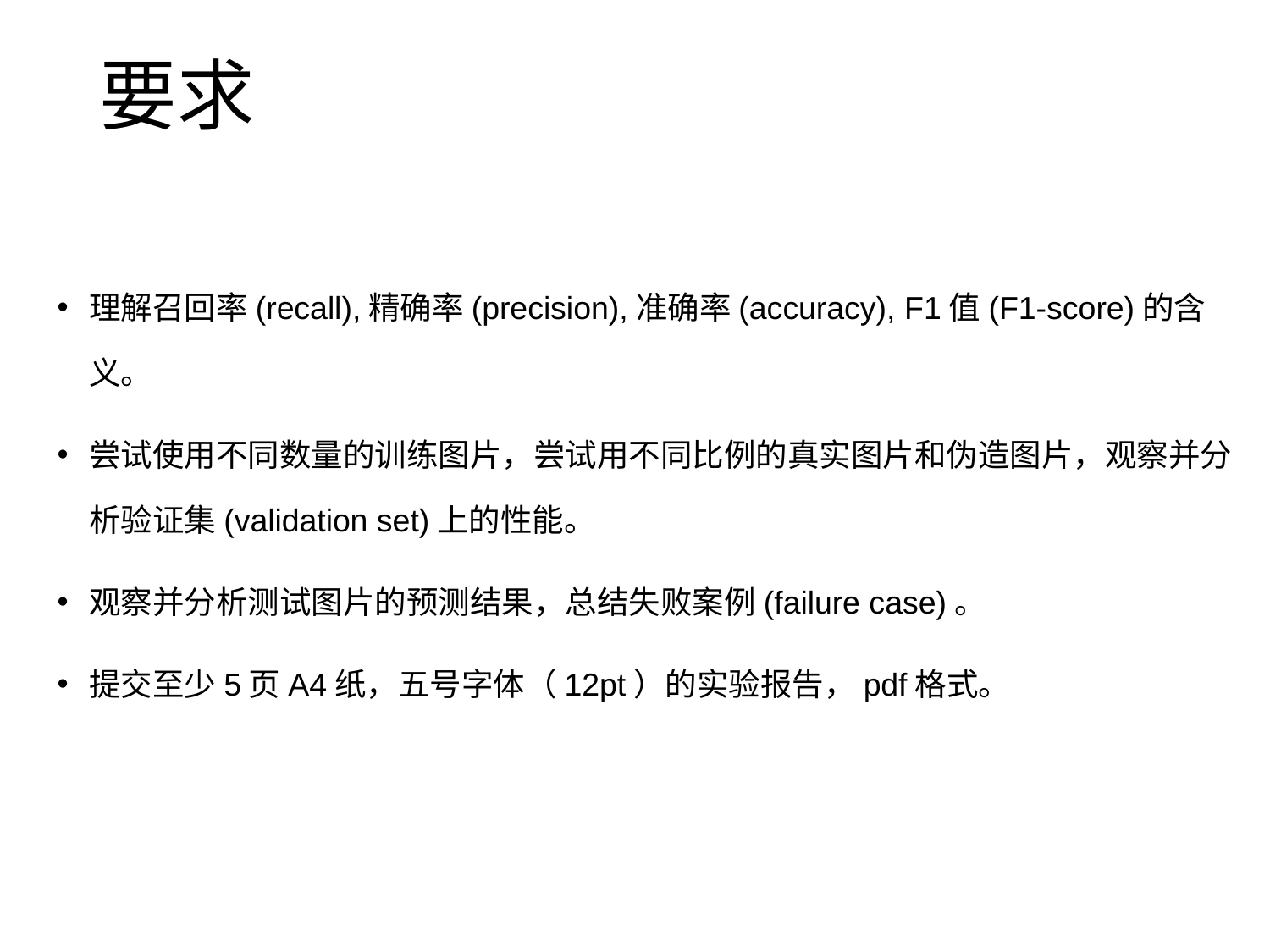

要求
理解召回率(recall),精确率(precision),准确率(accuracy), F1值(F1-score)的含义。
尝试使用不同数量的训练图片，尝试用不同比例的真实图片和伪造图片，观察并分析验证集(validation set)上的性能。
观察并分析测试图片的预测结果，总结失败案例(failure case)。
提交至少5页A4纸，五号字体（12pt）的实验报告，pdf格式。